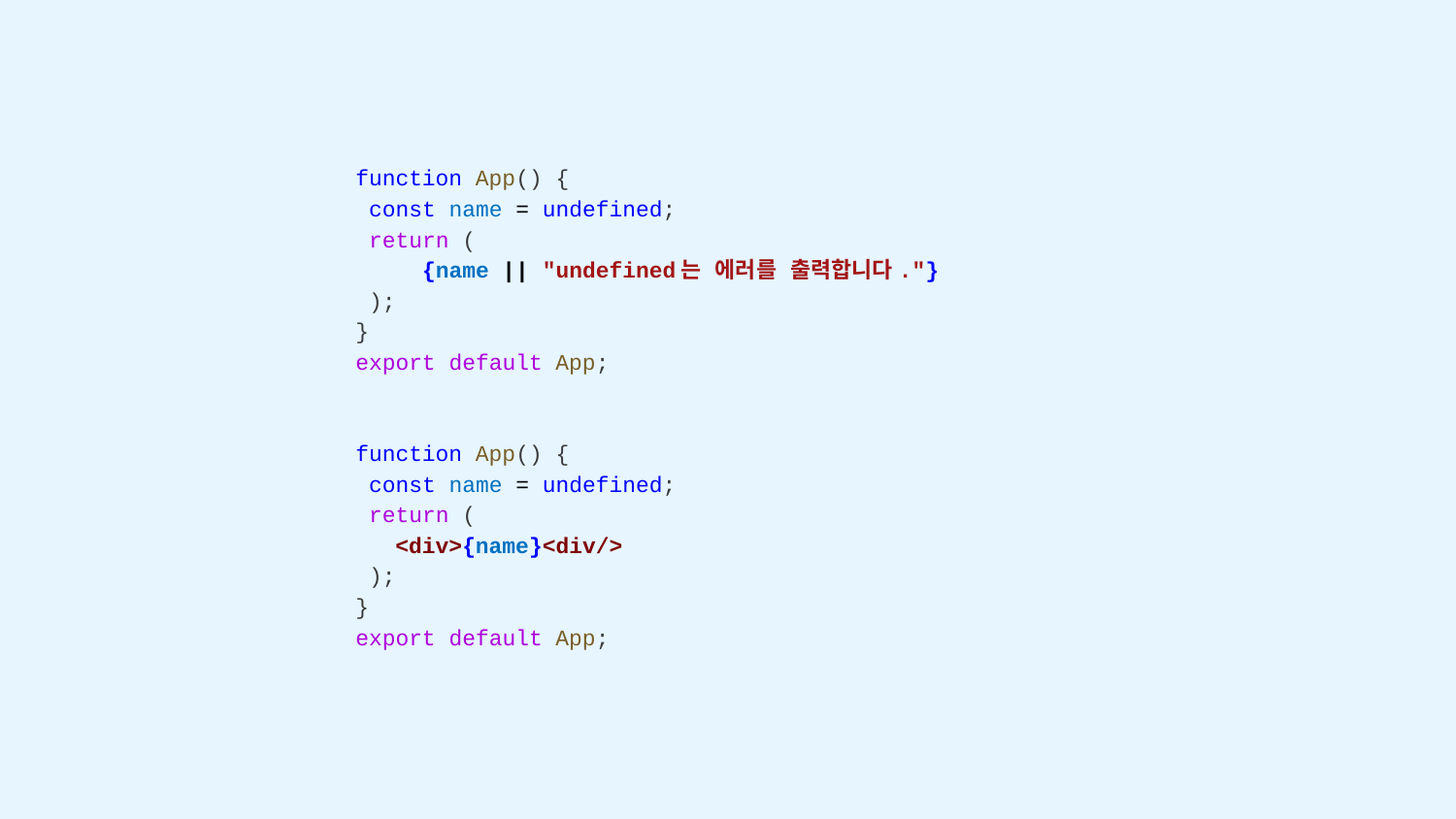

function App() {
 const name = undefined;
 return (
     {name || "undefined는 에러를 출력합니다."}
 );
}
export default App;

function App() {
 const name = undefined;
 return (
   <div>{name}<div/>
 );
}
export default App;